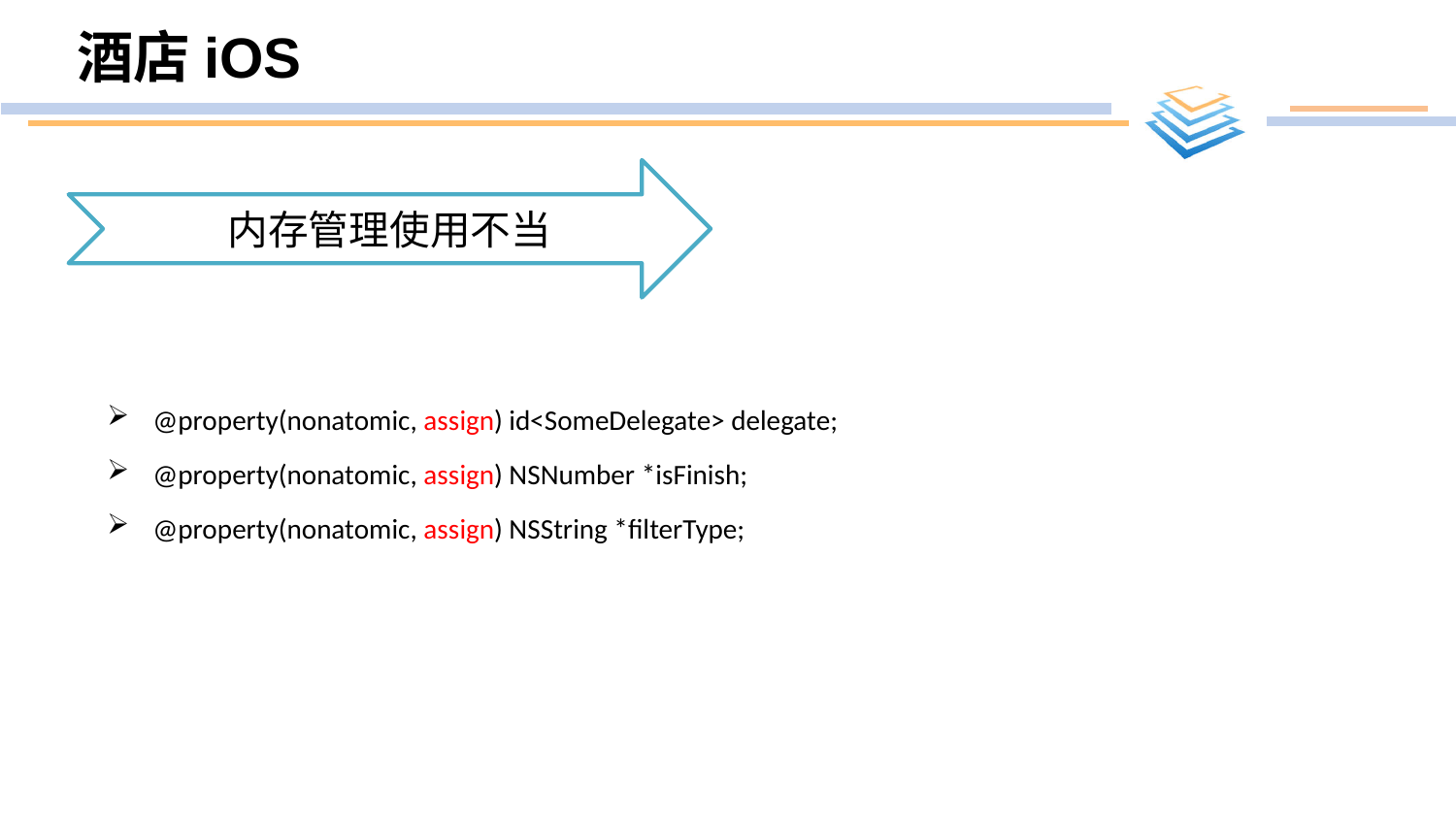

# 酒店iOS
内存管理使用不当

@property(nonatomic, assign) id<SomeDelegate> delegate;
@property(nonatomic, assign) NSNumber *isFinish;
@property(nonatomic, assign) NSString *filterType;